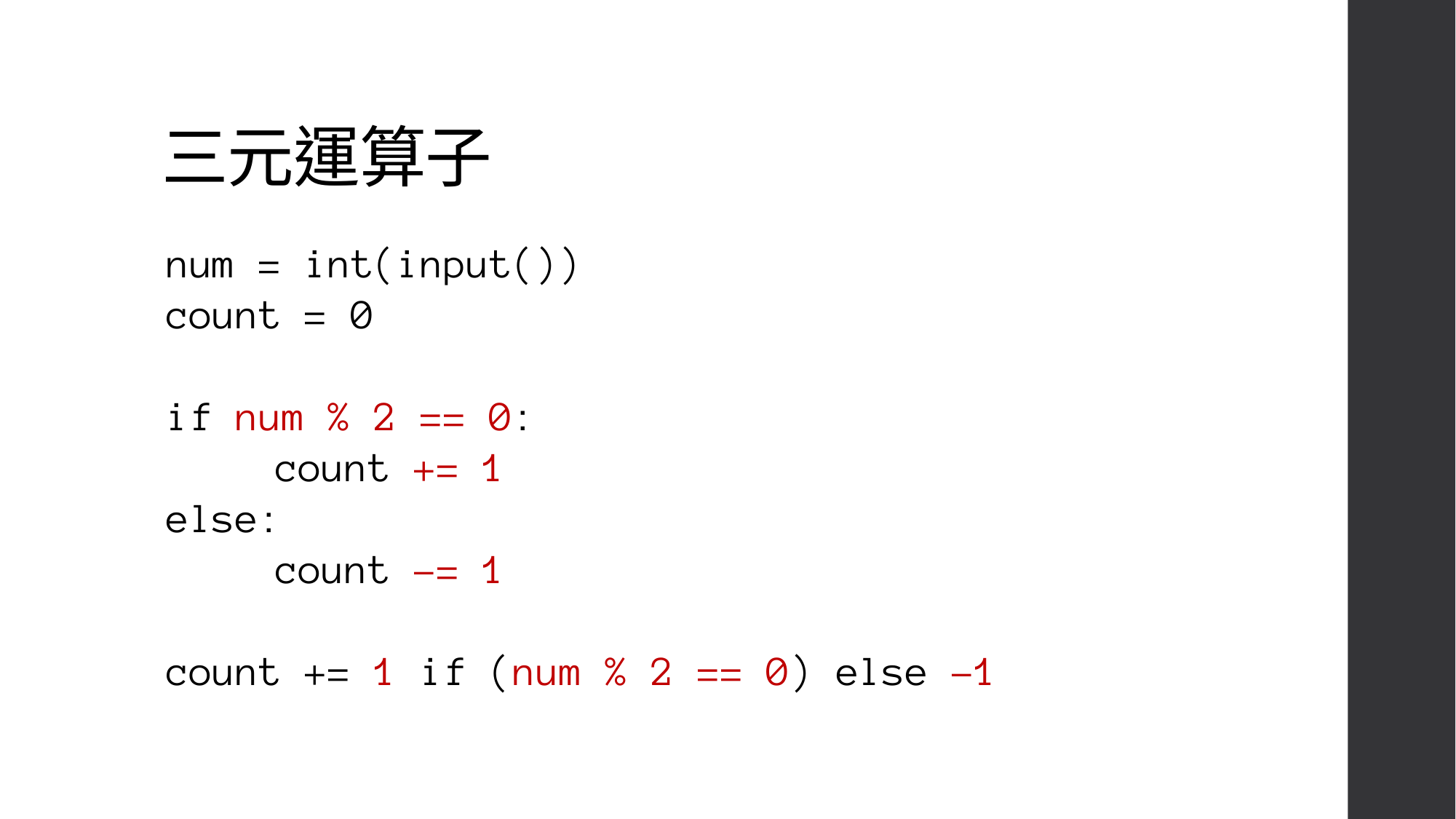

# 三元運算子
num = int(input())
count = 0

if num % 2 == 0:
	count += 1
else:
	count -= 1

count += 1 if (num % 2 == 0) else -1